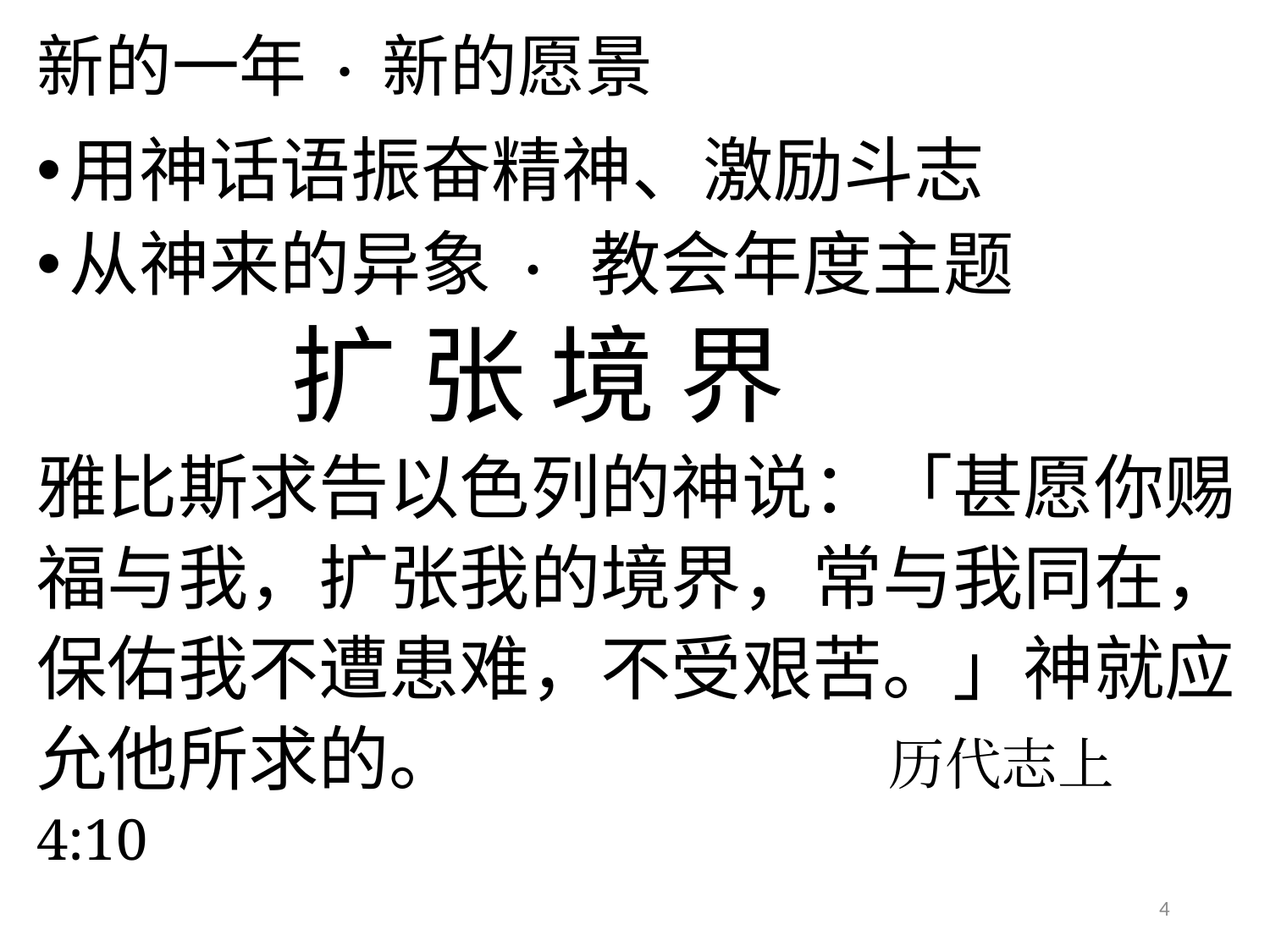

# 新的一年 · 新的愿景
用神话语振奋精神、激励斗志
从神来的异象 ·  教会年度主题
		扩 张 境 界
雅比斯求告以色列的神说：「甚愿你赐福与我，扩张我的境界，常与我同在，保佑我不遭患难，不受艰苦。」神就应允他所求的。                           历代志上4:10

4